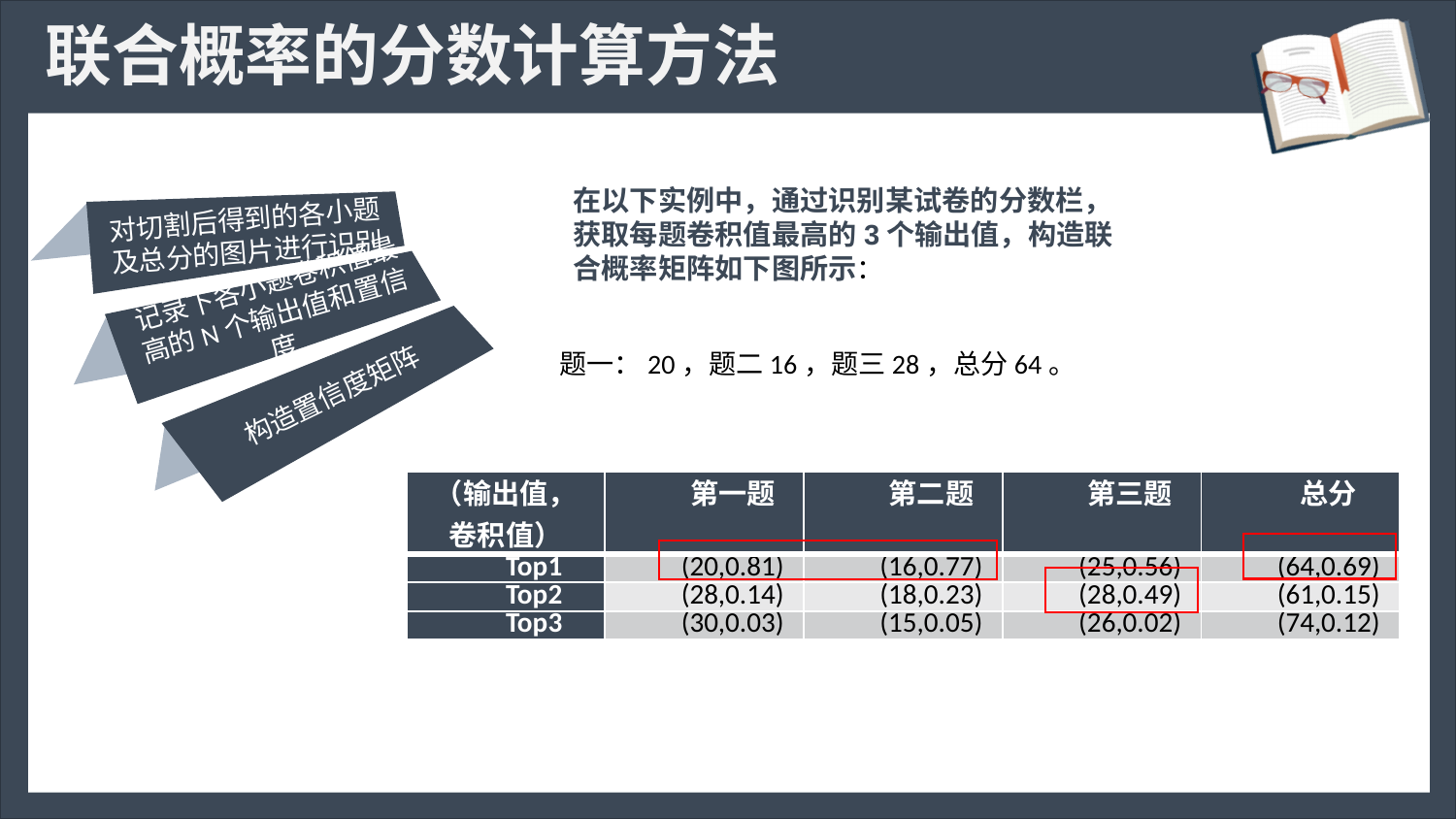

# 联合概率的分数计算方法
在以下实例中，通过识别某试卷的分数栏，获取每题卷积值最高的3个输出值，构造联合概率矩阵如下图所示：
对切割后得到的各小题及总分的图片进行识别

记录下各小题卷积值最高的N个输出值和置信度

构造置信度矩阵

题一：20，题二16，题三28，总分64。
| （输出值， 卷积值） | 第一题 | 第二题 | 第三题 | 总分 |
| --- | --- | --- | --- | --- |
| Top1 | (20,0.81) | (16,0.77) | (25,0.56) | (64,0.69) |
| Top2 | (28,0.14) | (18,0.23) | (28,0.49) | (61,0.15) |
| Top3 | (30,0.03) | (15,0.05) | (26,0.02) | (74,0.12) |